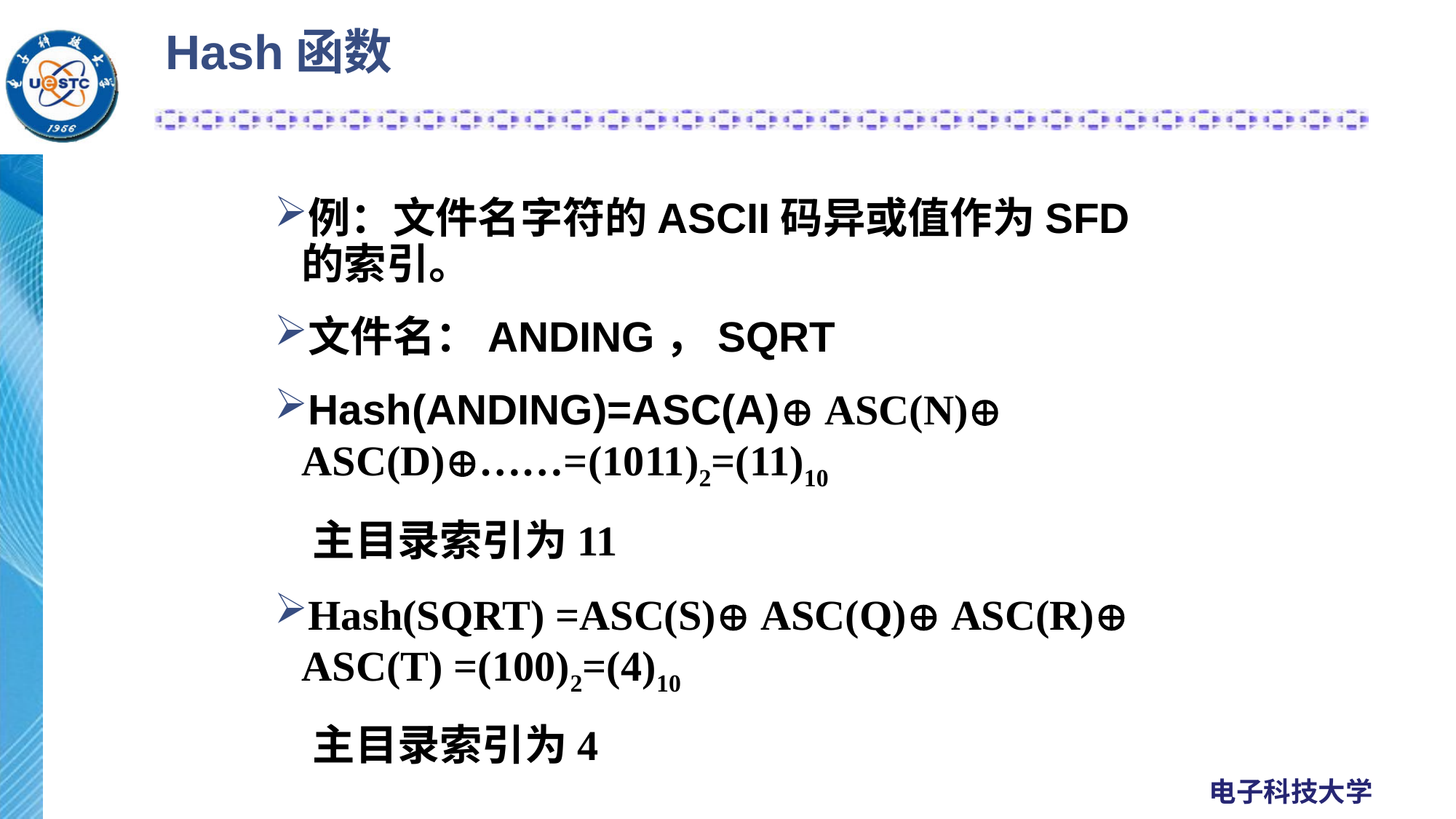

# Hash函数
例：文件名字符的ASCII码异或值作为SFD的索引。
文件名：ANDING，SQRT
Hash(ANDING)=ASC(A)⊕ ASC(N)⊕ ASC(D)⊕……=(1011)2=(11)10
     主目录索引为11
Hash(SQRT) =ASC(S)⊕ ASC(Q)⊕ ASC(R)⊕ ASC(T) =(100)2=(4)10
     主目录索引为4